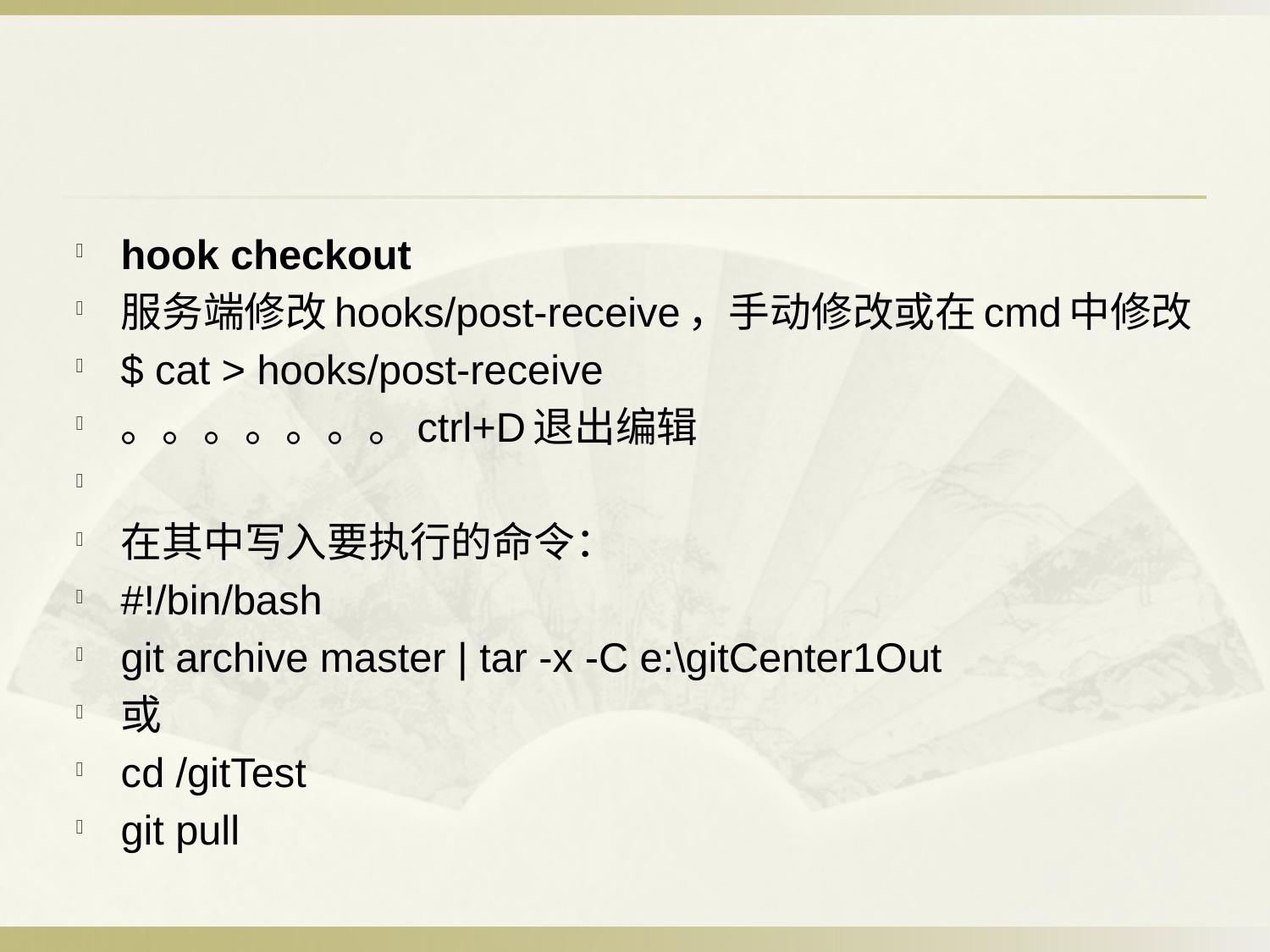

#
hook checkout
服务端修改hooks/post-receive，手动修改或在cmd中修改
$ cat > hooks/post-receive
。。。。。。。ctrl+D退出编辑

在其中写入要执行的命令：
#!/bin/bash
git archive master | tar -x -C e:\gitCenter1Out
或
cd /gitTest
git pull